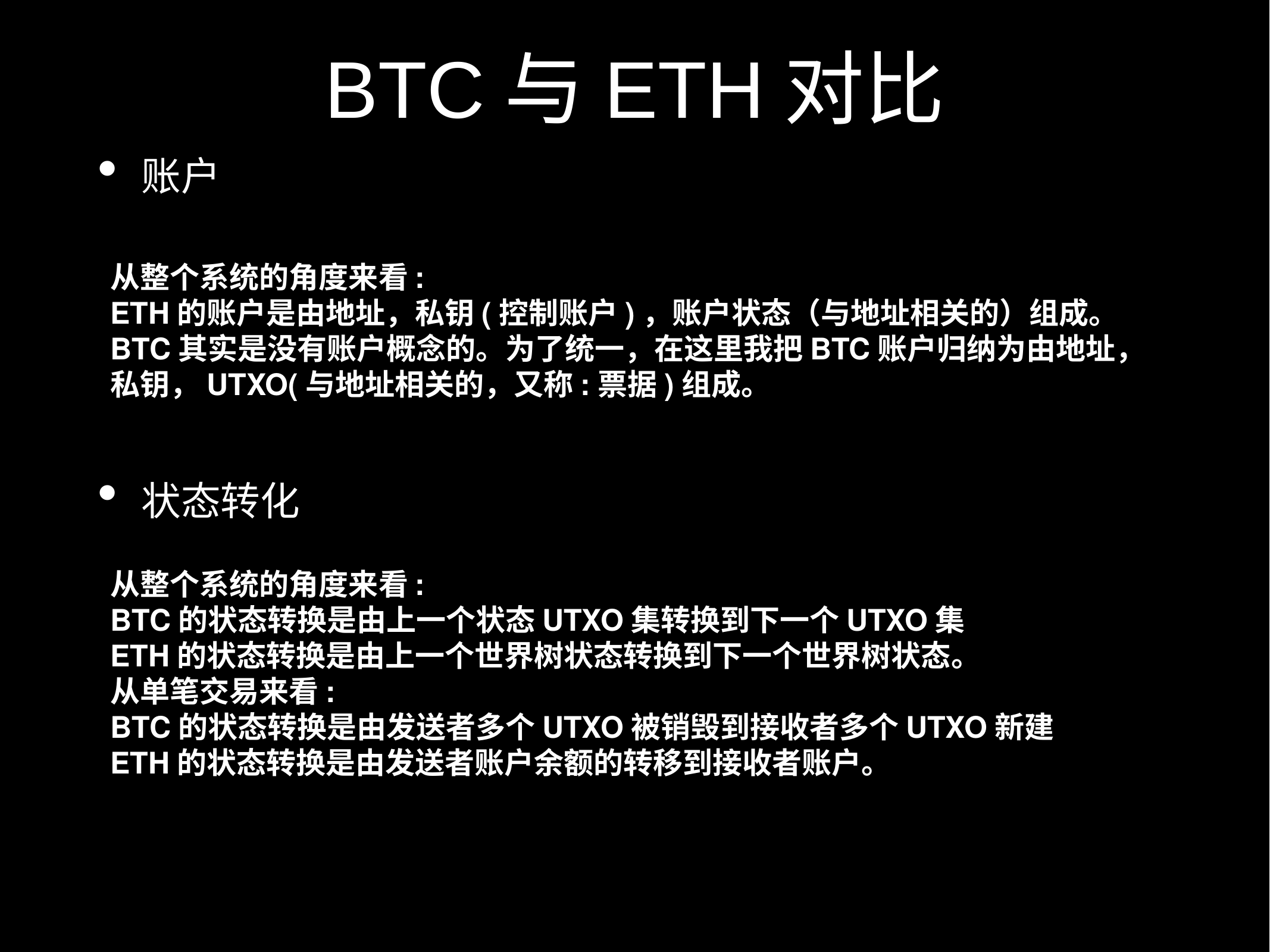

# BTC与ETH对比
账户
从整个系统的角度来看:
ETH的账户是由地址，私钥(控制账户)，账户状态（与地址相关的）组成。
BTC其实是没有账户概念的。为了统一，在这里我把BTC账户归纳为由地址，私钥，UTXO(与地址相关的，又称:票据)组成。

状态转化
从整个系统的角度来看:
BTC的状态转换是由上一个状态UTXO集转换到下一个UTXO集
ETH的状态转换是由上一个世界树状态转换到下一个世界树状态。
从单笔交易来看:
BTC的状态转换是由发送者多个UTXO被销毁到接收者多个UTXO新建
ETH的状态转换是由发送者账户余额的转移到接收者账户。